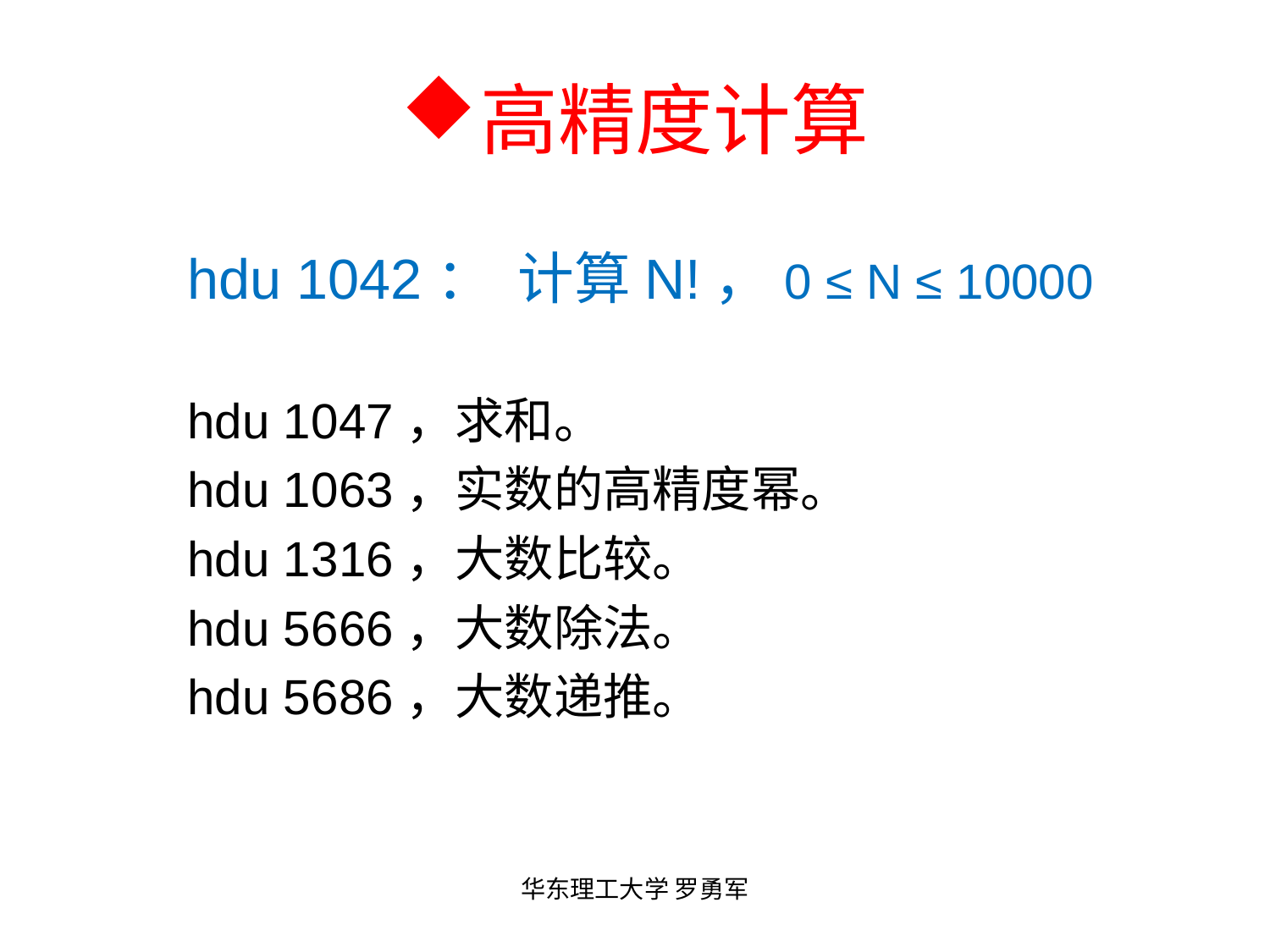

# 高精度计算
hdu 1042：  计算N!，0 ≤ N ≤ 10000

hdu 1047，求和。
hdu 1063，实数的高精度幂。
hdu 1316，大数比较。
hdu 5666，大数除法。
hdu 5686，大数递推。

华东理工大学 罗勇军